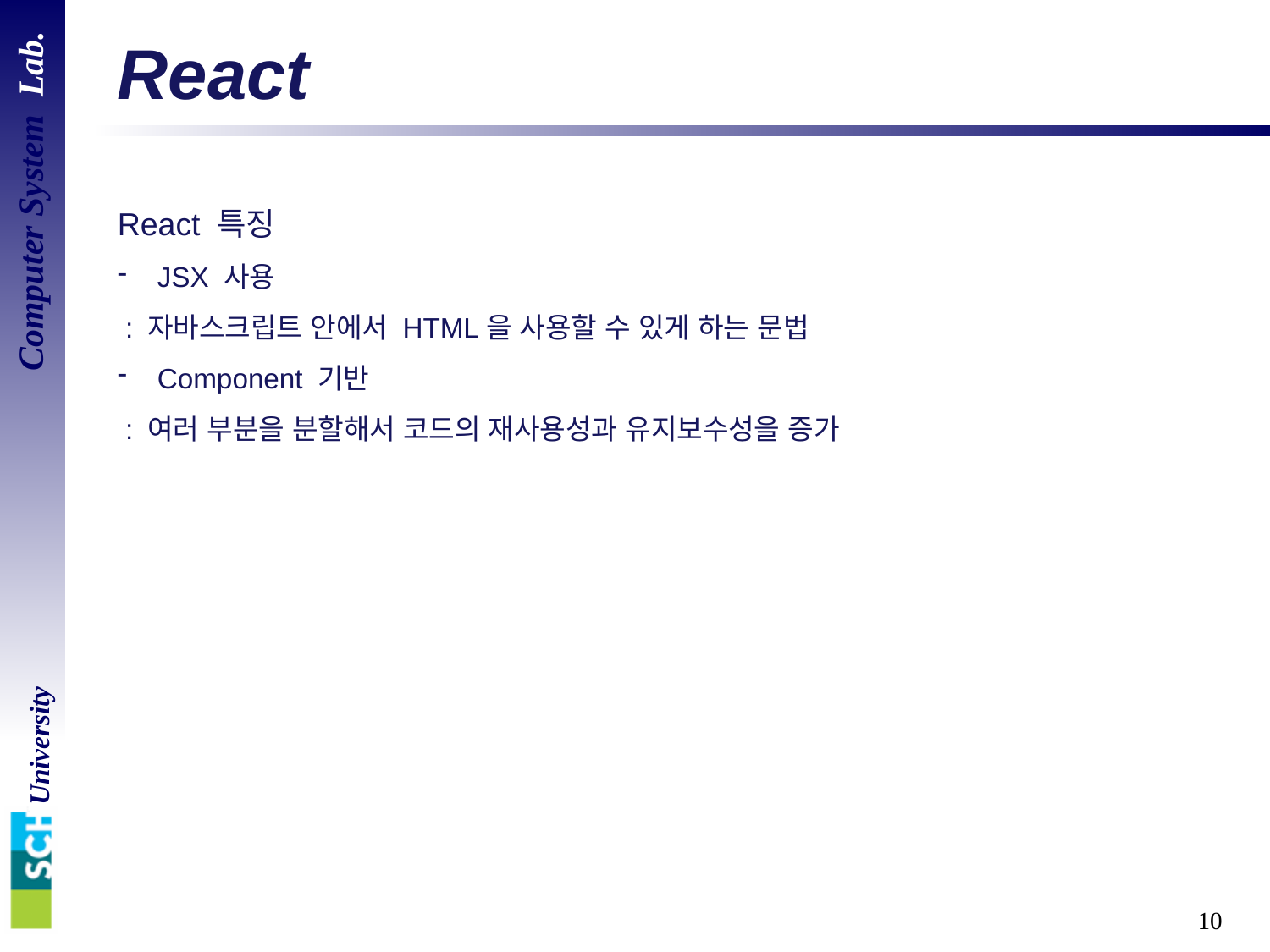

# React
React 특징
JSX 사용
 : 자바스크립트 안에서 HTML을 사용할 수 있게 하는 문법
Component 기반
 : 여러 부분을 분할해서 코드의 재사용성과 유지보수성을 증가